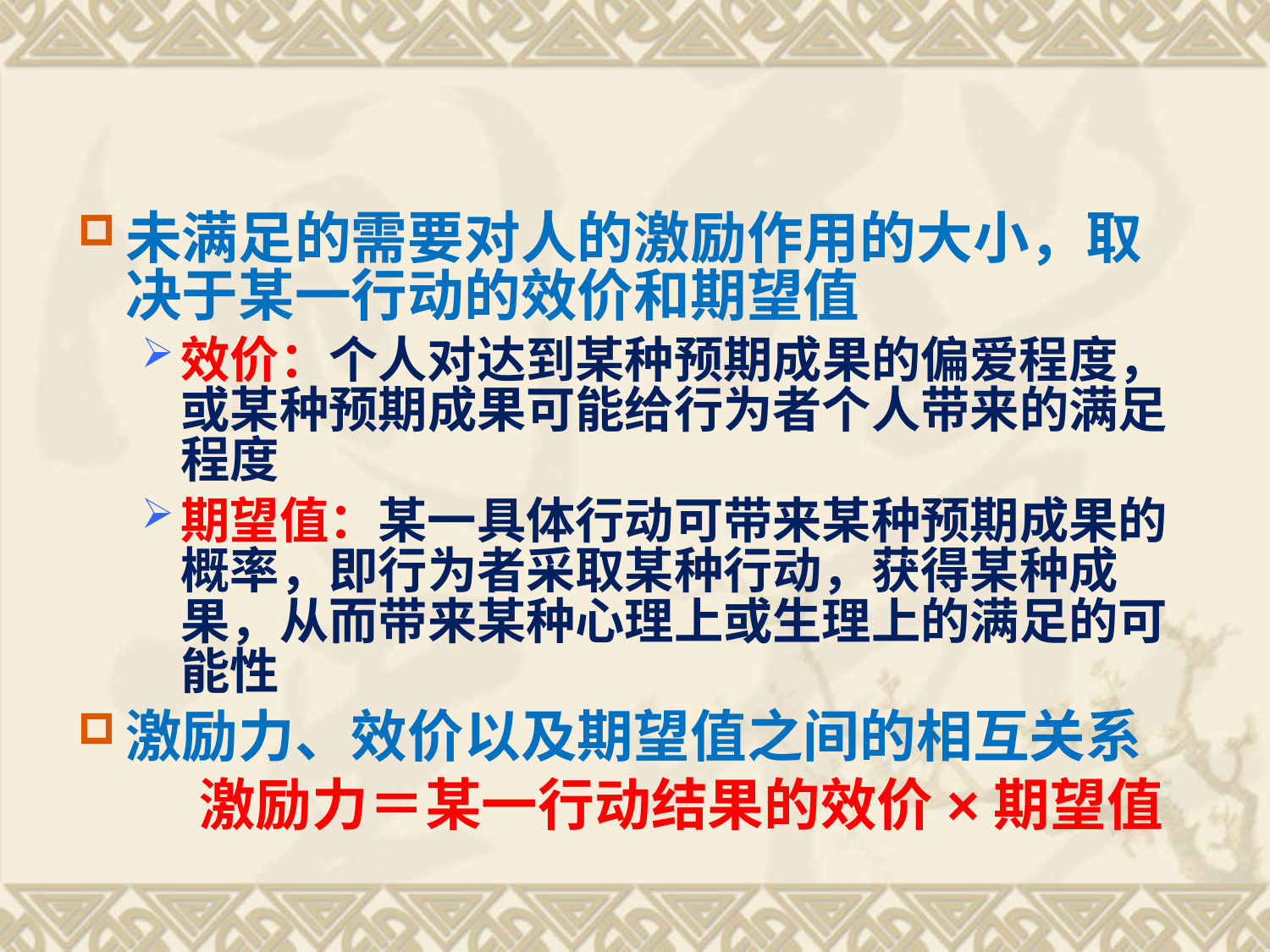

未满足的需要对人的激励作用的大小，取决于某一行动的效价和期望值
效价：个人对达到某种预期成果的偏爱程度，或某种预期成果可能给行为者个人带来的满足程度
期望值：某一具体行动可带来某种预期成果的概率，即行为者采取某种行动，获得某种成果，从而带来某种心理上或生理上的满足的可能性
激励力、效价以及期望值之间的相互关系
      激励力＝某一行动结果的效价×期望值